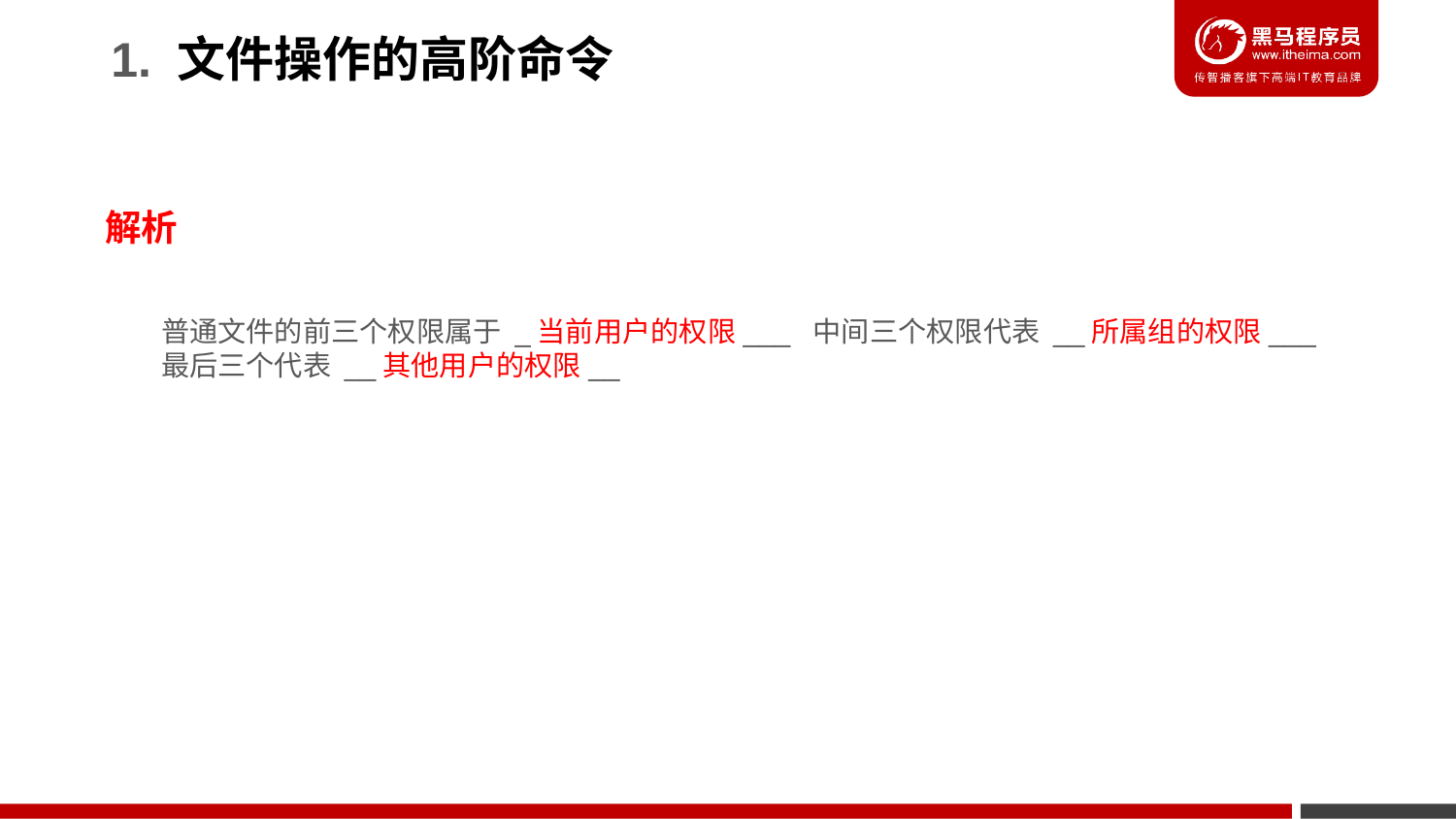

1. 文件操作的高阶命令
解析
普通文件的前三个权限属于 _当前用户的权限___  中间三个权限代表 __所属组的权限___
最后三个代表 __其他用户的权限__